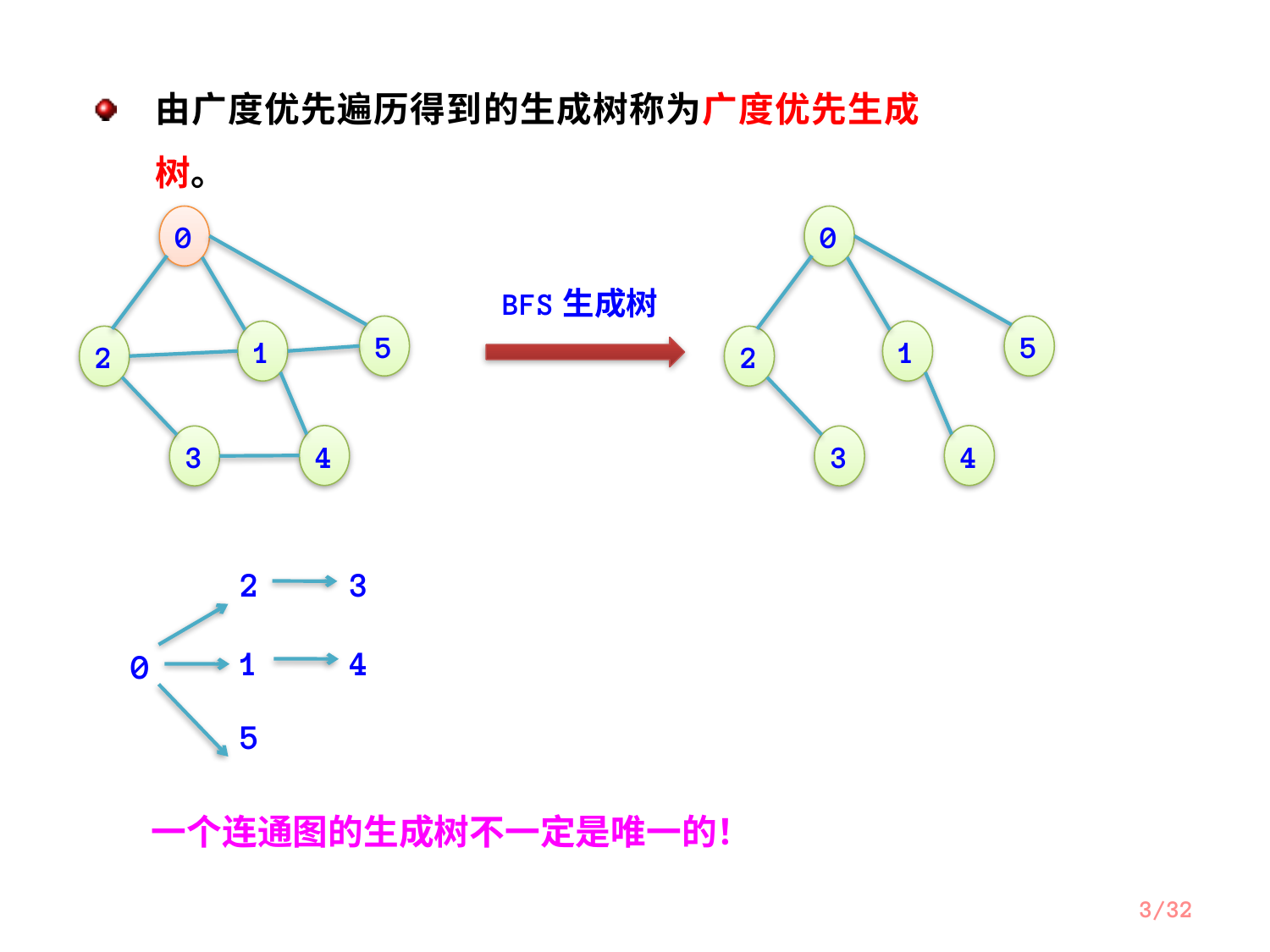

由广度优先遍历得到的生成树称为广度优先生成树。
0

5
1
2
4
3
0

5
1
2
4
3
BFS生成树

2
1
0
5
3
4
一个连通图的生成树不一定是唯一的！
3/32